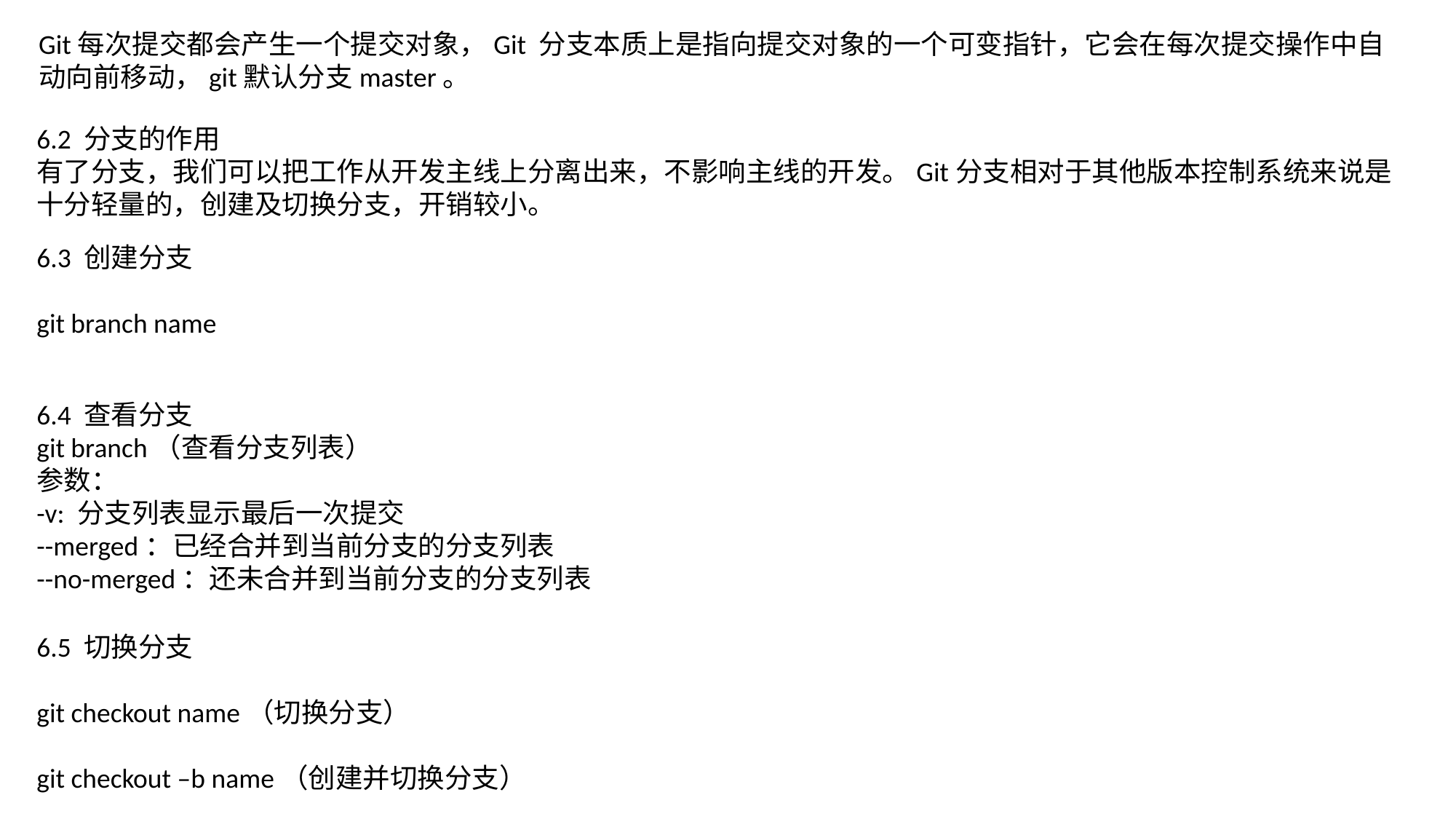

Git每次提交都会产生一个提交对象，Git 分支本质上是指向提交对象的一个可变指针，它会在每次提交操作中自动向前移动，git默认分支master。
6.2 分支的作用
有了分支，我们可以把工作从开发主线上分离出来，不影响主线的开发。Git分支相对于其他版本控制系统来说是十分轻量的，创建及切换分支，开销较小。
6.3 创建分支

git branch name
6.4 查看分支
git branch（查看分支列表）
参数：
-v: 分支列表显示最后一次提交
--merged：已经合并到当前分支的分支列表
--no-merged：还未合并到当前分支的分支列表
6.5 切换分支

git checkout name（切换分支）

git checkout –b name（创建并切换分支）